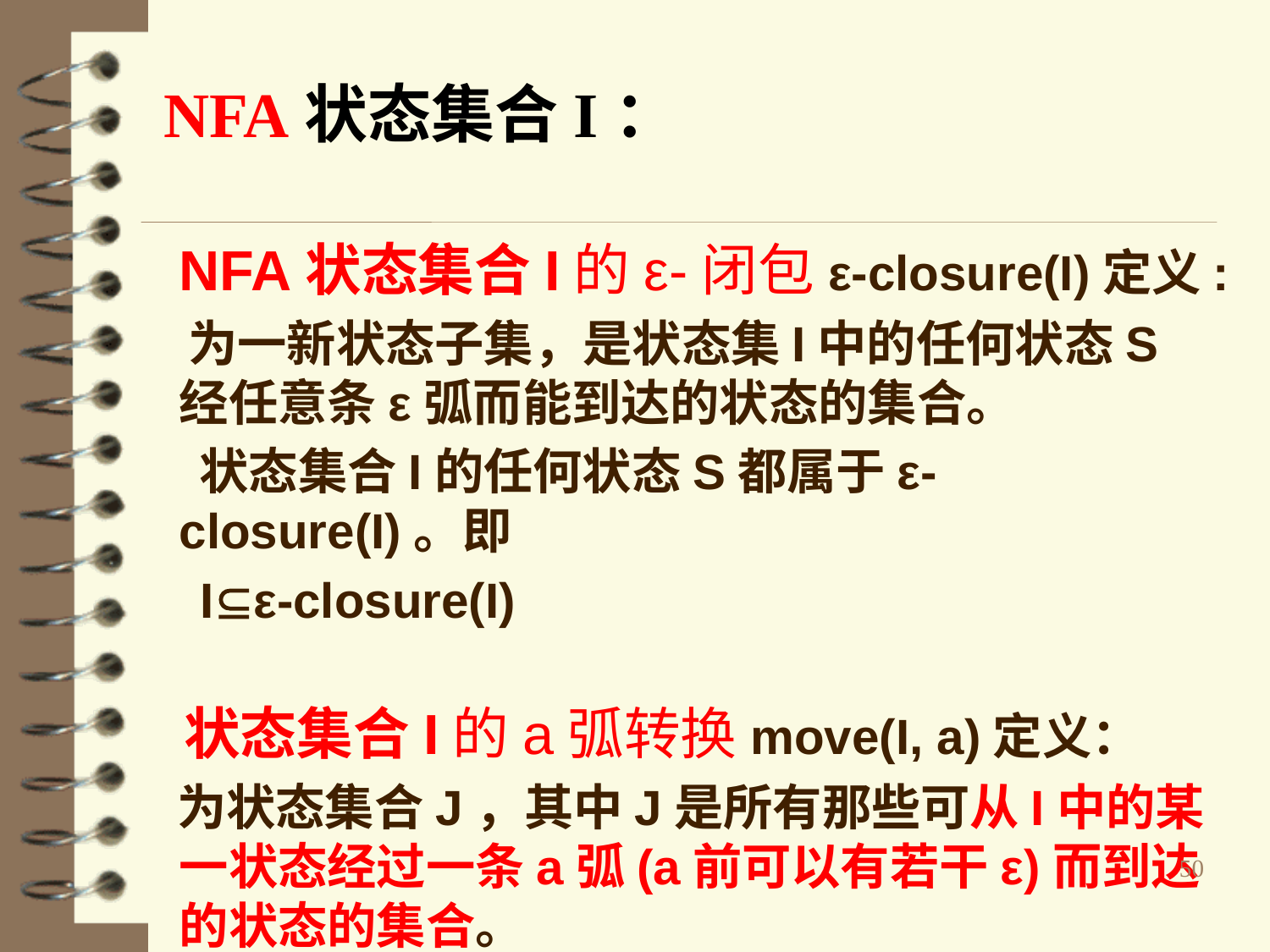

# NFA状态集合I：
   NFA状态集合I的ε-闭包ε-closure(I)定义:
    为一新状态子集，是状态集I中的任何状态S经任意条ε弧而能到达的状态的集合。
     状态集合I的任何状态S都属于ε-closure(I)。即
     I⊆ε-closure(I)

   状态集合I的a弧转换move(I, a)定义：
   为状态集合J，其中J是所有那些可从I中的某一状态经过一条a弧(a前可以有若干ε)而到达的状态的集合。

50